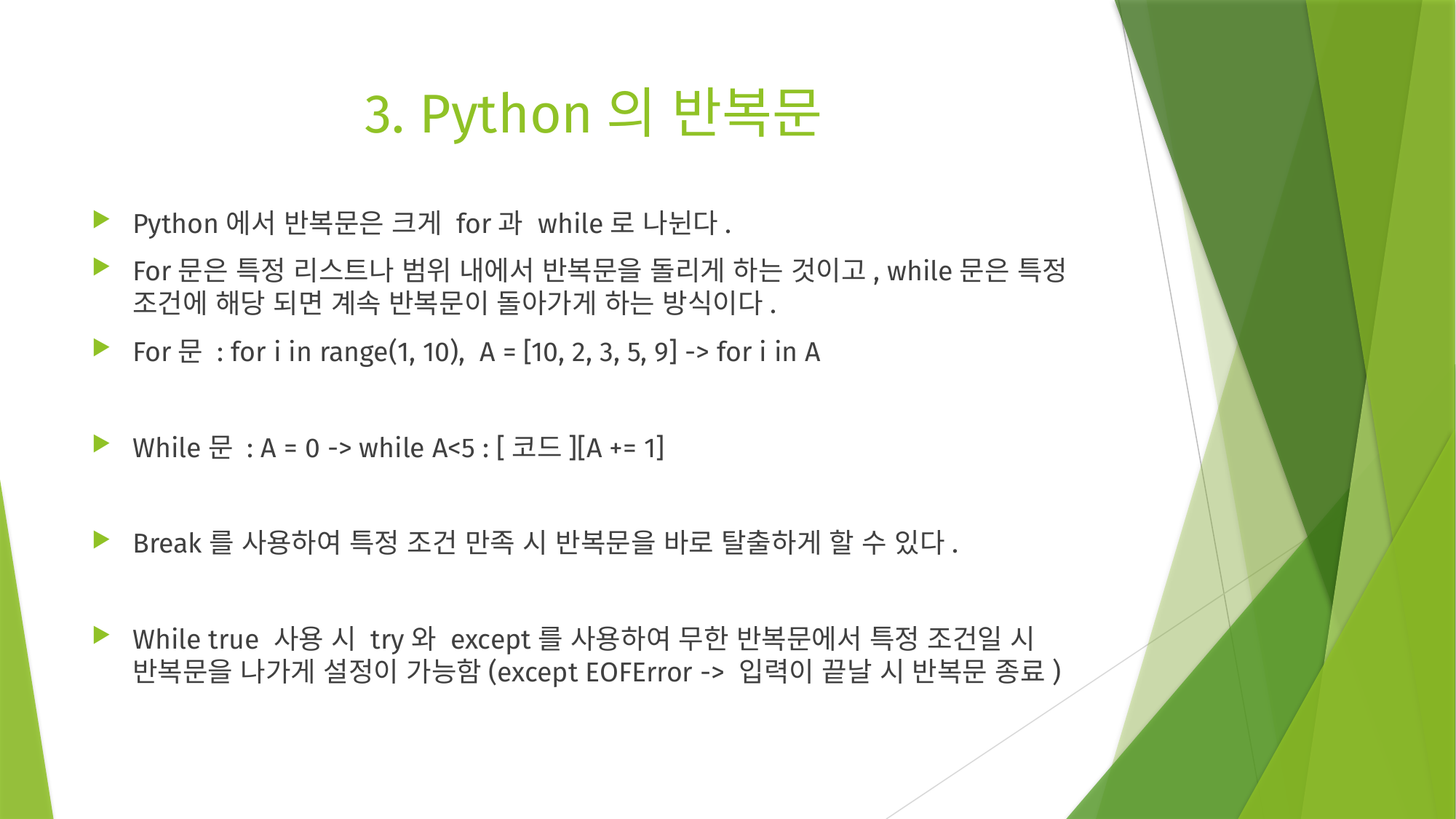

# 3. Python의 반복문
Python에서 반복문은 크게 for과 while로 나뉜다.
For문은 특정 리스트나 범위 내에서 반복문을 돌리게 하는 것이고, while문은 특정 조건에 해당 되면 계속 반복문이 돌아가게 하는 방식이다.
For문 : for i in range(1, 10),  A = [10, 2, 3, 5, 9] -> for i in A

While문 : A = 0 -> while A<5 : [코드][A += 1]

Break를 사용하여 특정 조건 만족 시 반복문을 바로 탈출하게 할 수 있다.

While true 사용 시 try와 except를 사용하여 무한 반복문에서 특정 조건일 시 반복문을 나가게 설정이 가능함(except EOFError -> 입력이 끝날 시 반복문 종료)